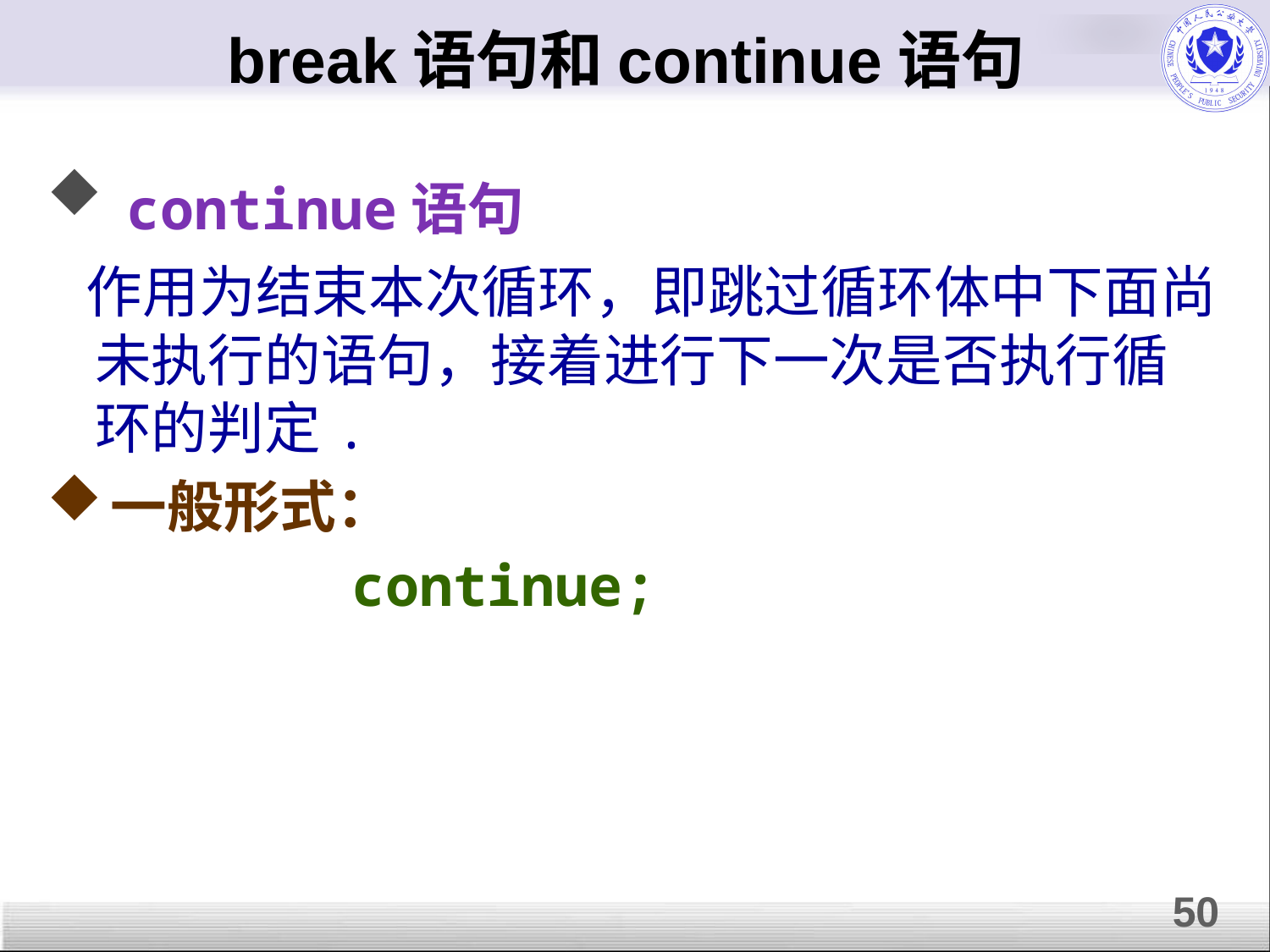

break语句和continue语句
 continue语句
  作用为结束本次循环，即跳过循环体中下面尚未执行的语句，接着进行下一次是否执行循环的判定.
一般形式：
         continue;